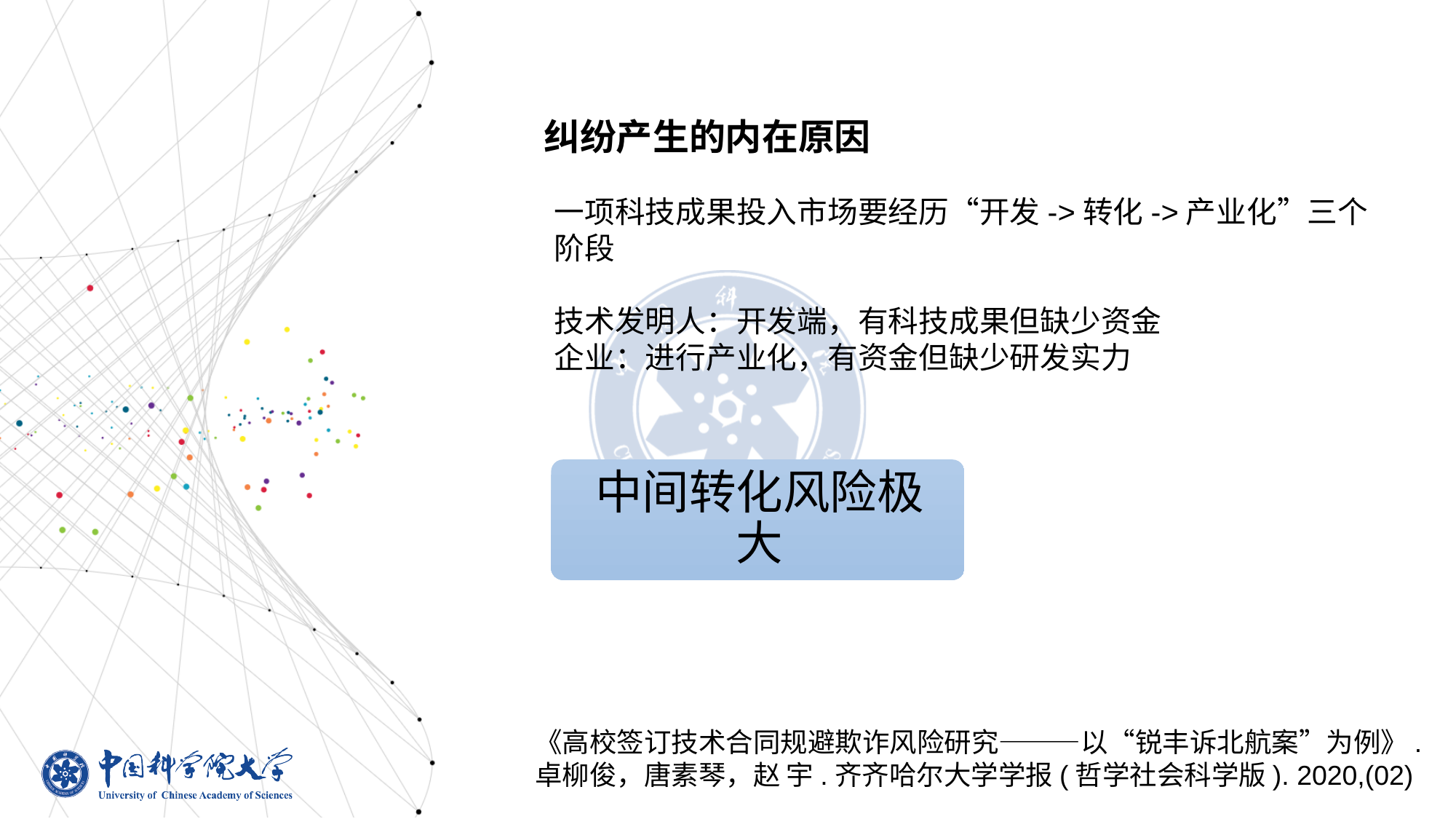

纠纷产生的内在原因

一项科技成果投入市场要经历“开发->转化->产业化”三个阶段

技术发明人：开发端，有科技成果但缺少资金
企业：进行产业化，有资金但缺少研发实力

中间转化风险极大
《高校签订技术合同规避欺诈风险研究———以“锐丰诉北航案”为例》.卓柳俊，唐素琴，赵 宇.齐齐哈尔大学学报(哲学社会科学版). 2020,(02)